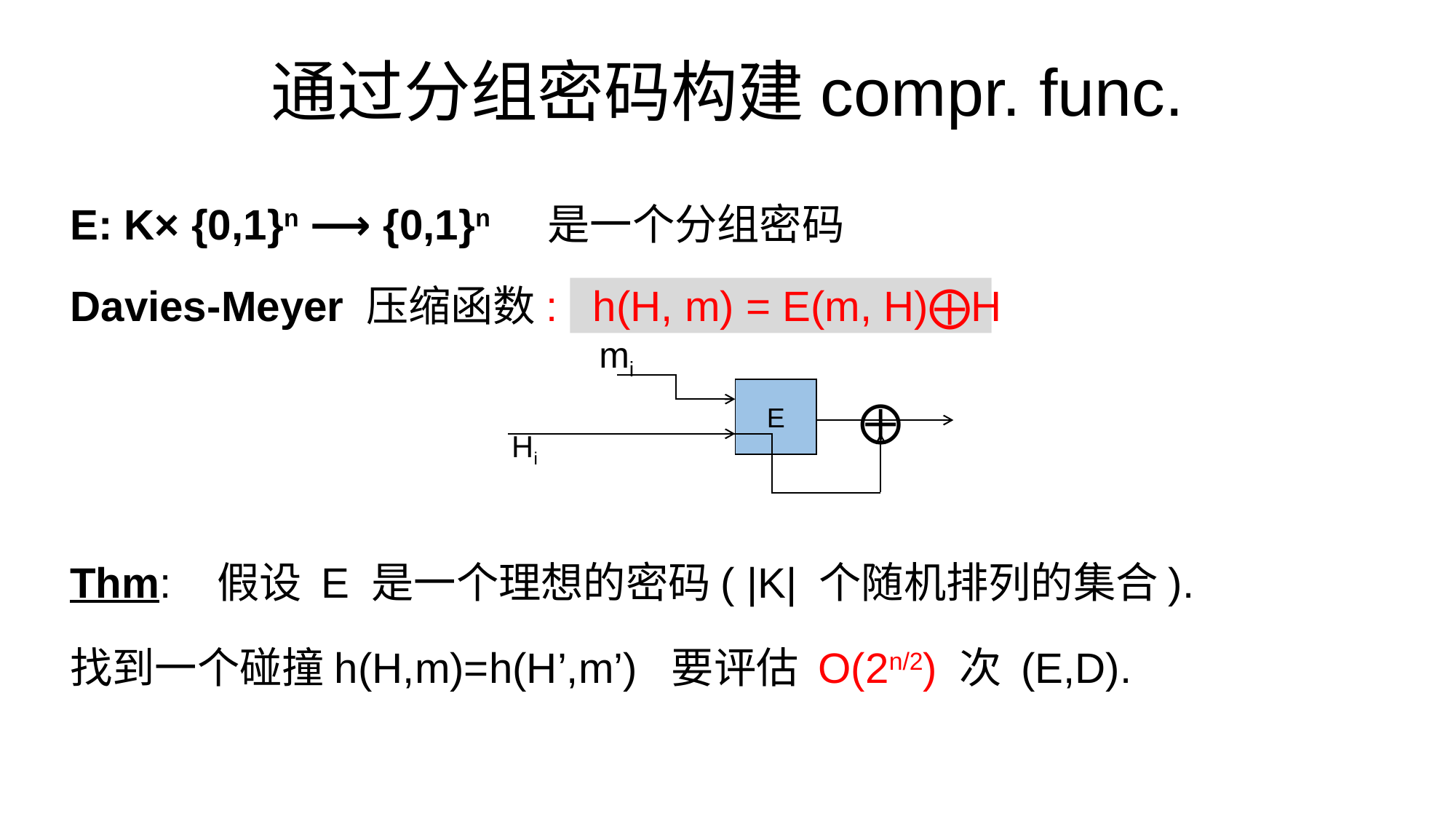

# 通过分组密码构建compr. func.
E: K× {0,1}n ⟶ {0,1}n    是一个分组密码
Davies-Meyer 压缩函数:   h(H, m) = E(m, H)⨁H

Thm:   假设 E 是一个理想的密码( |K| 个随机排列的集合).
找到一个碰撞h(H,m)=h(H’,m’)  要评估 O(2n/2) 次 (E,D).

mi
E
⨁
Hi